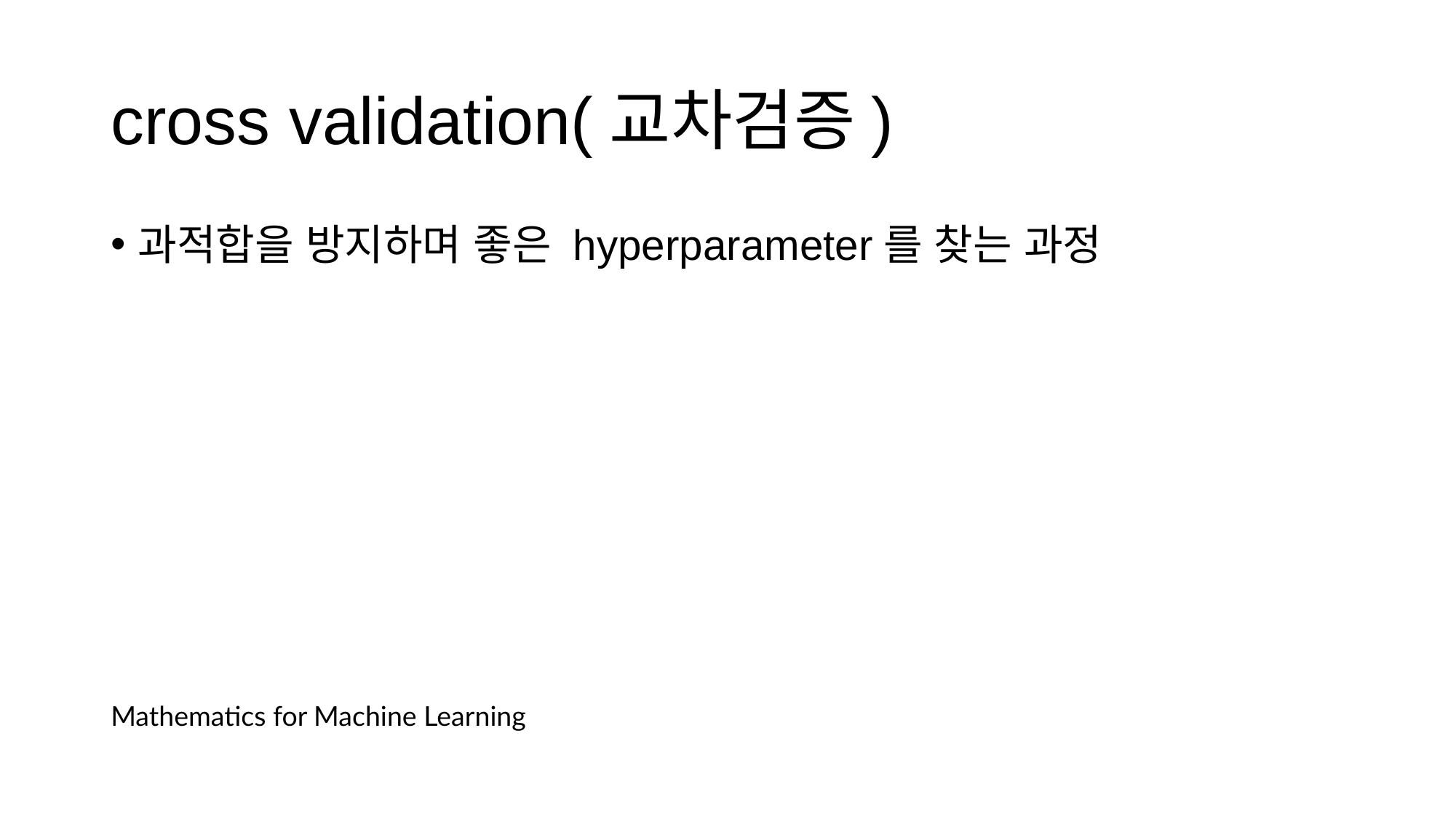

# cross validation(교차검증)
과적합을 방지하며 좋은 hyperparameter를 찾는 과정
Mathematics for Machine Learning